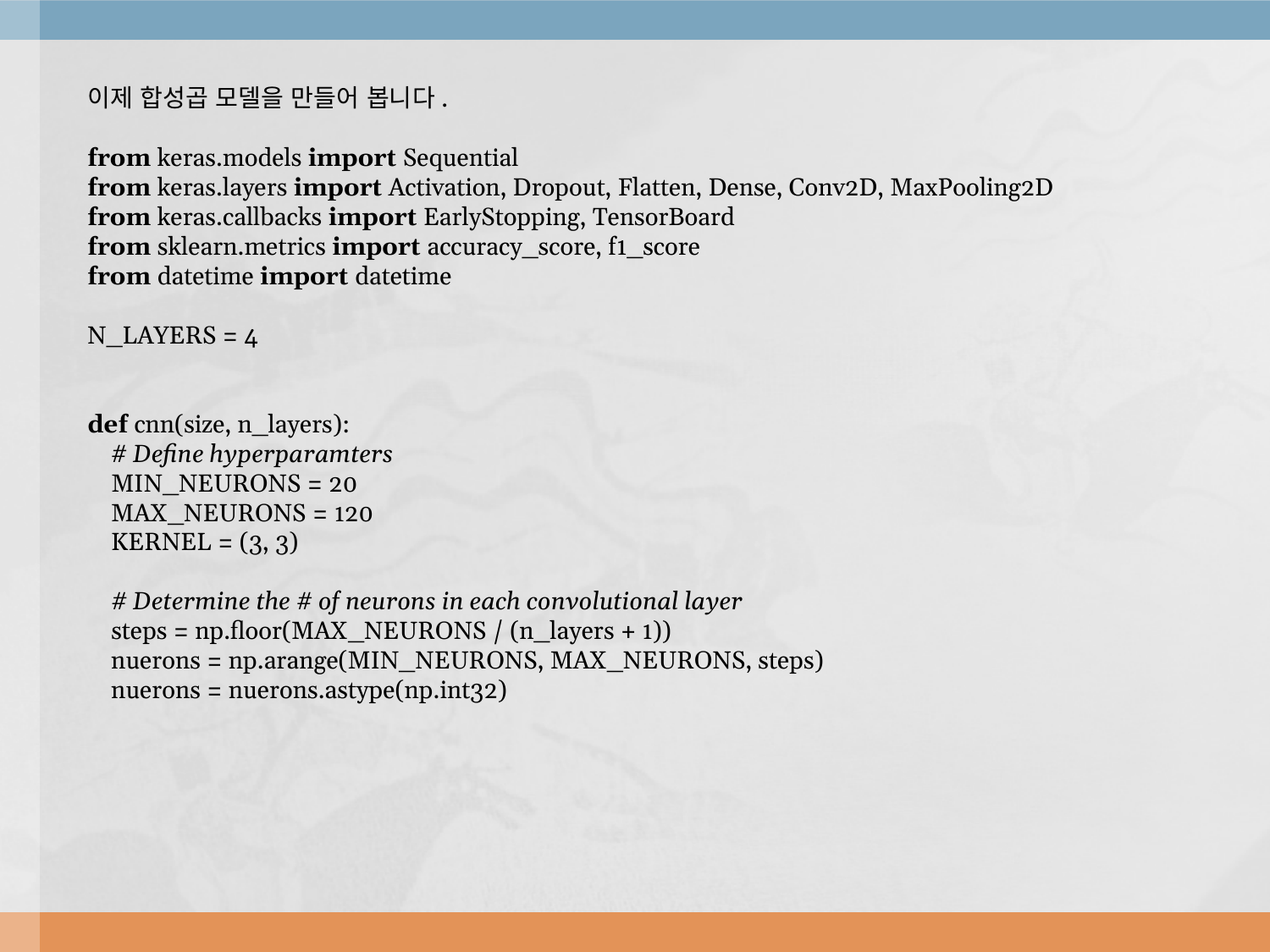

이제 합성곱 모델을 만들어 봅니다.

from keras.models import Sequential
from keras.layers import Activation, Dropout, Flatten, Dense, Conv2D, MaxPooling2D
from keras.callbacks import EarlyStopping, TensorBoard
from sklearn.metrics import accuracy_score, f1_score
from datetime import datetime
N_LAYERS = 4
def cnn(size, n_layers):
    # Define hyperparamters
    MIN_NEURONS = 20
    MAX_NEURONS = 120
    KERNEL = (3, 3)
    # Determine the # of neurons in each convolutional layer
    steps = np.floor(MAX_NEURONS / (n_layers + 1))
    nuerons = np.arange(MIN_NEURONS, MAX_NEURONS, steps)
    nuerons = nuerons.astype(np.int32)